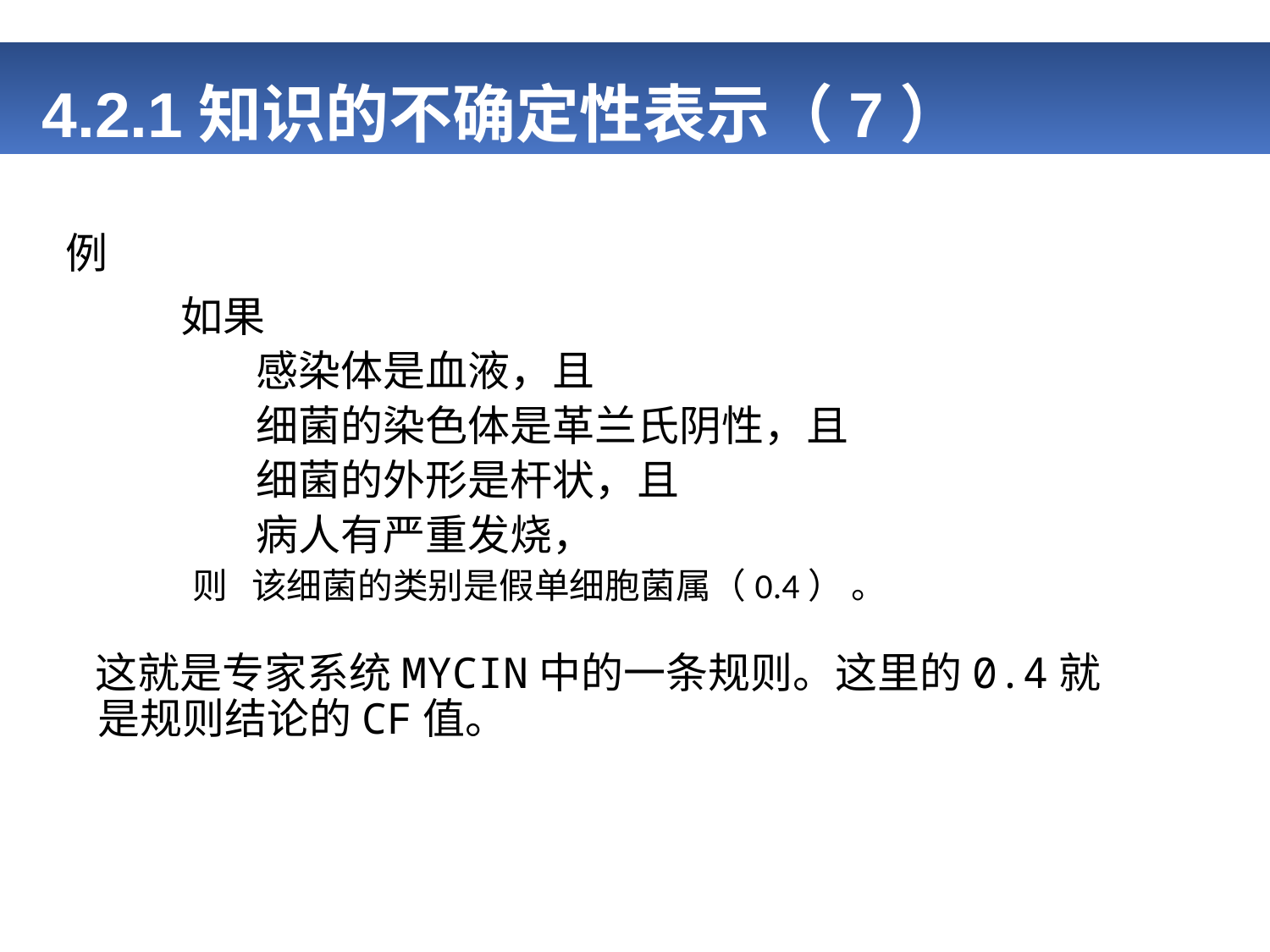

# 4.2.1知识的不确定性表示（7）
例
           如果
感染体是血液，且
细菌的染色体是革兰氏阴性，且
细菌的外形是杆状，且
病人有严重发烧，
则   该细菌的类别是假单细胞菌属（0.4） 。

  这就是专家系统MYCIN中的一条规则。这里的0.4就是规则结论的CF值。